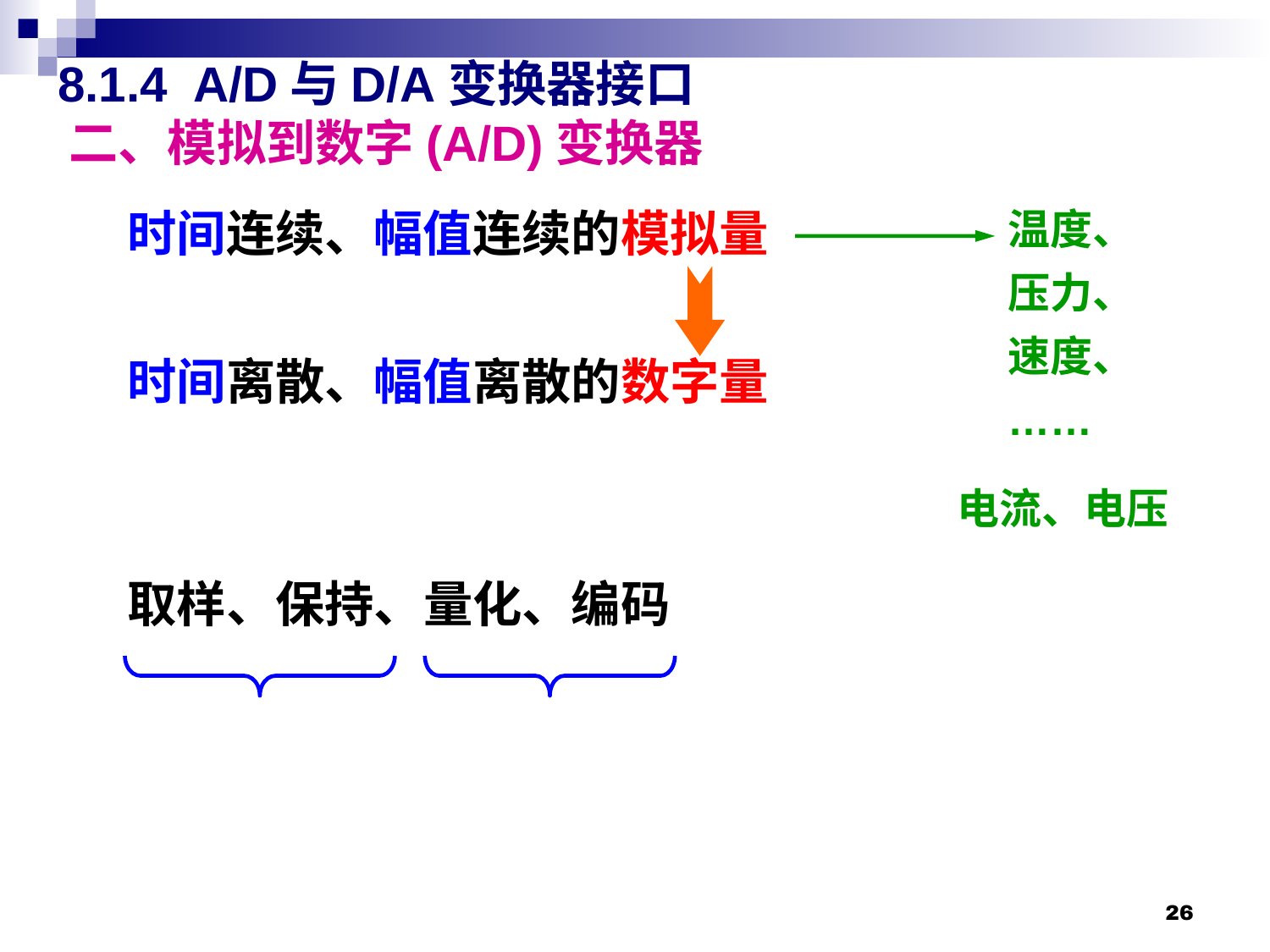

# 8.1.4  A/D与D/A变换器接口 二、模拟到数字(A/D)变换器
时间连续、幅值连续的模拟量

时间离散、幅值离散的数字量

取样、保持、量化、编码
温度、
压力、
速度、
……

电流、电压

26